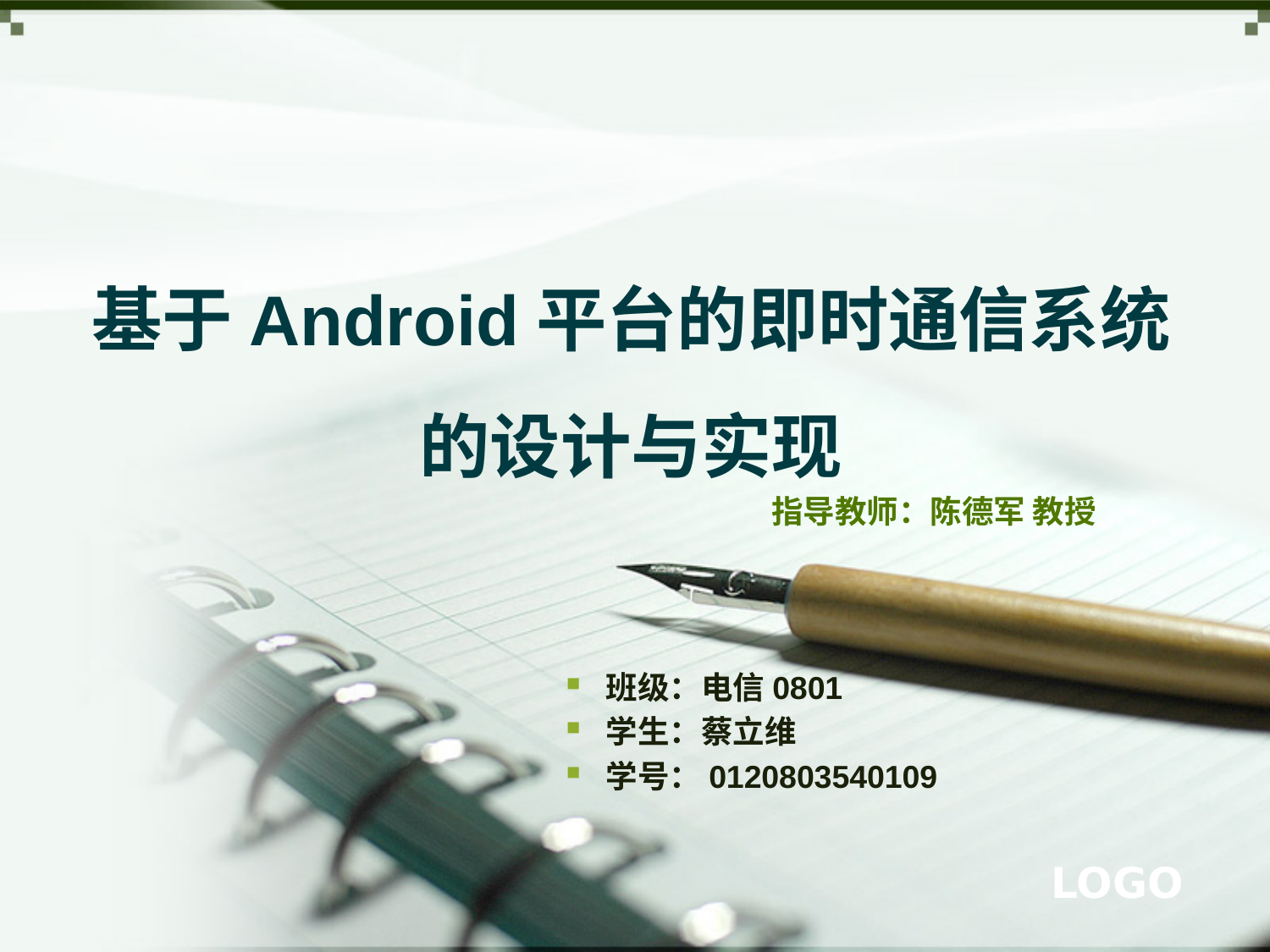

# 基于Android平台的即时通信系统的设计与实现

指导教师：陈德军 教授
班级：电信0801
学生：蔡立维
学号：0120803540109